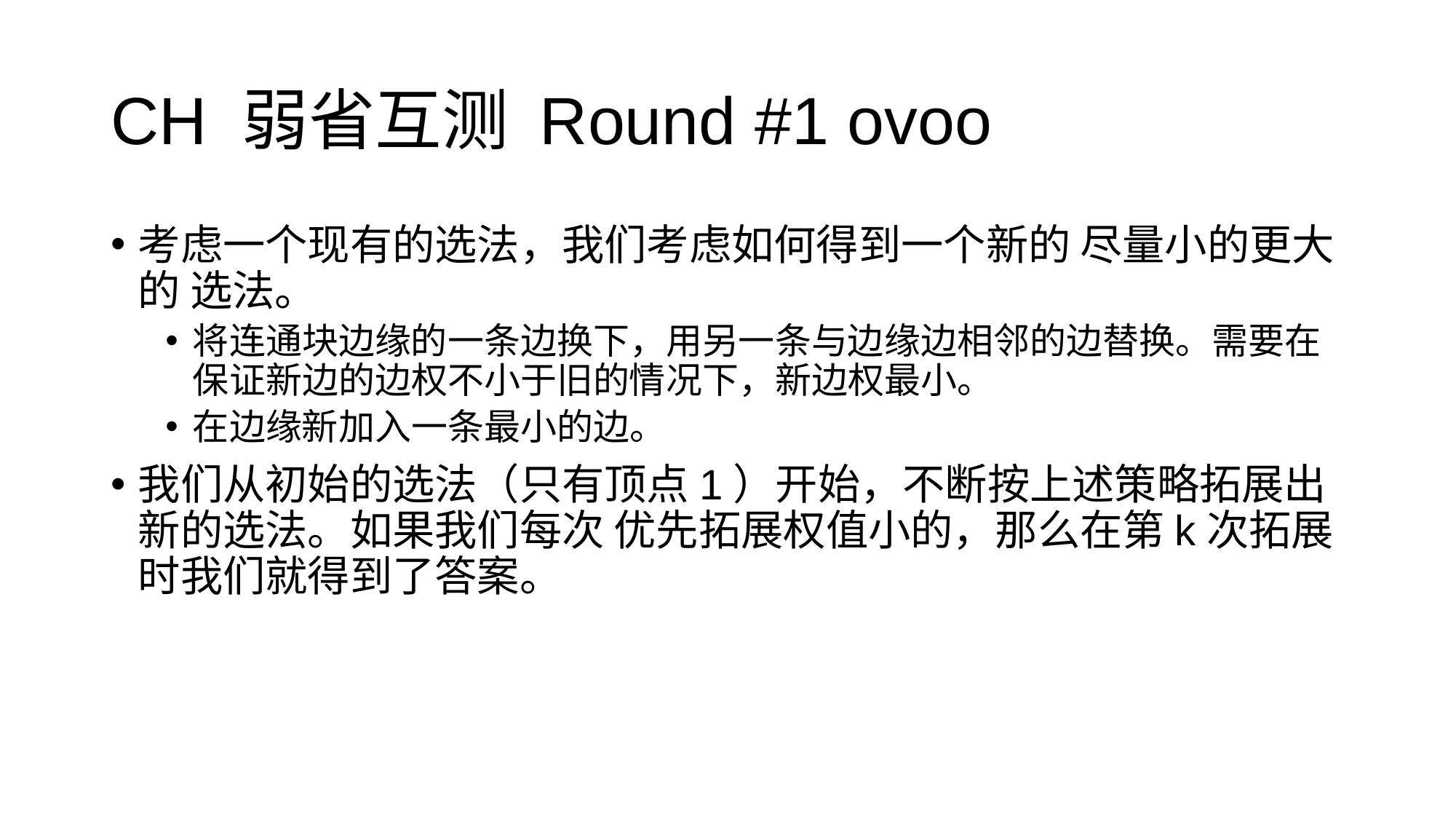

# CH 弱省互测 Round #1 ovoo
考虑一个现有的选法，我们考虑如何得到一个新的 尽量小的更大的 选法。
将连通块边缘的一条边换下，用另一条与边缘边相邻的边替换。需要在保证新边的边权不小于旧的情况下，新边权最小。
在边缘新加入一条最小的边。
我们从初始的选法（只有顶点1）开始，不断按上述策略拓展出新的选法。如果我们每次 优先拓展权值小的，那么在第k次拓展时我们就得到了答案。